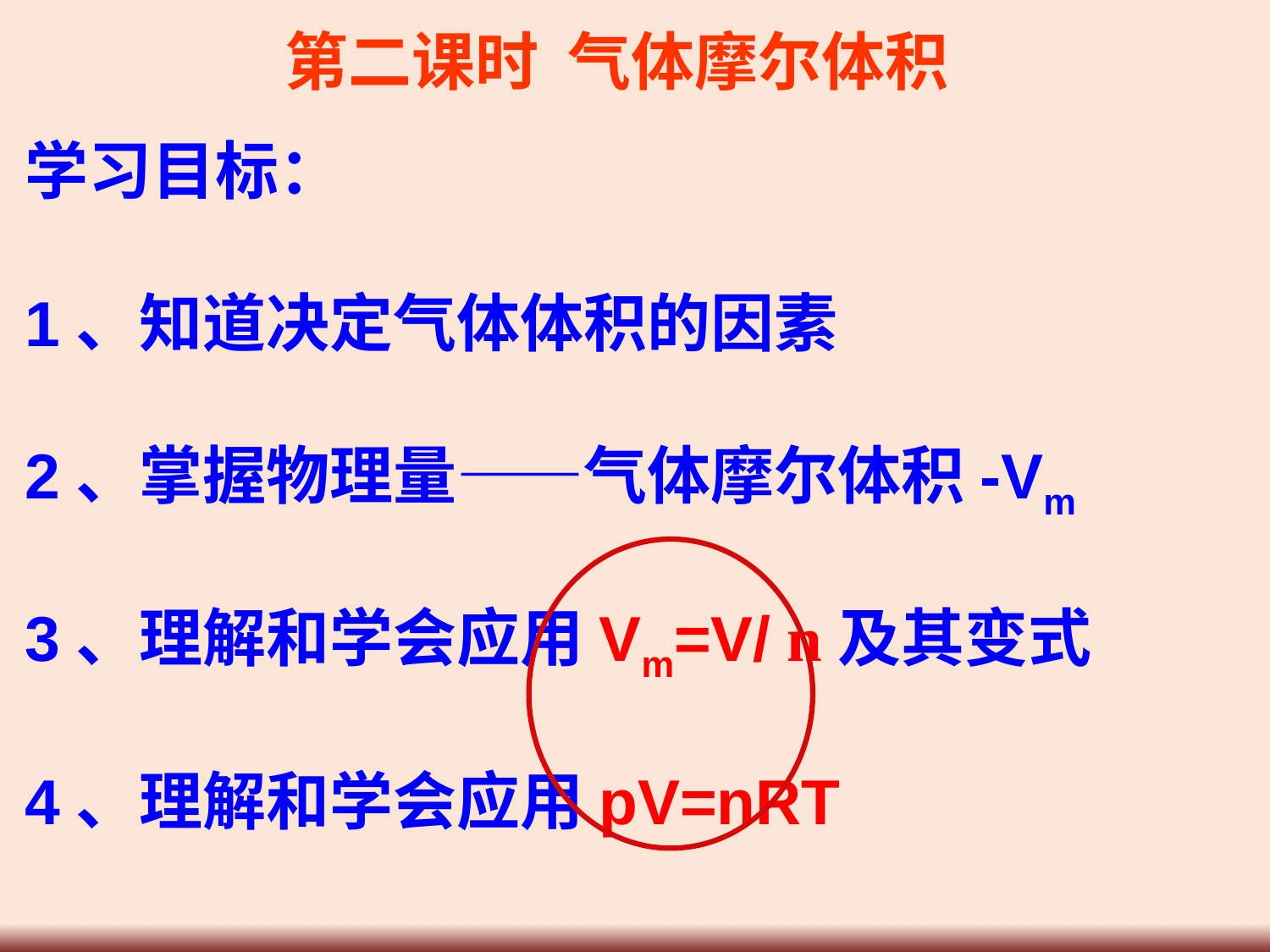

第二课时  气体摩尔体积
学习目标：

1、知道决定气体体积的因素

2、掌握物理量——气体摩尔体积-Vm

3、理解和学会应用Vm=V/ n及其变式

4、理解和学会应用pV=nRT